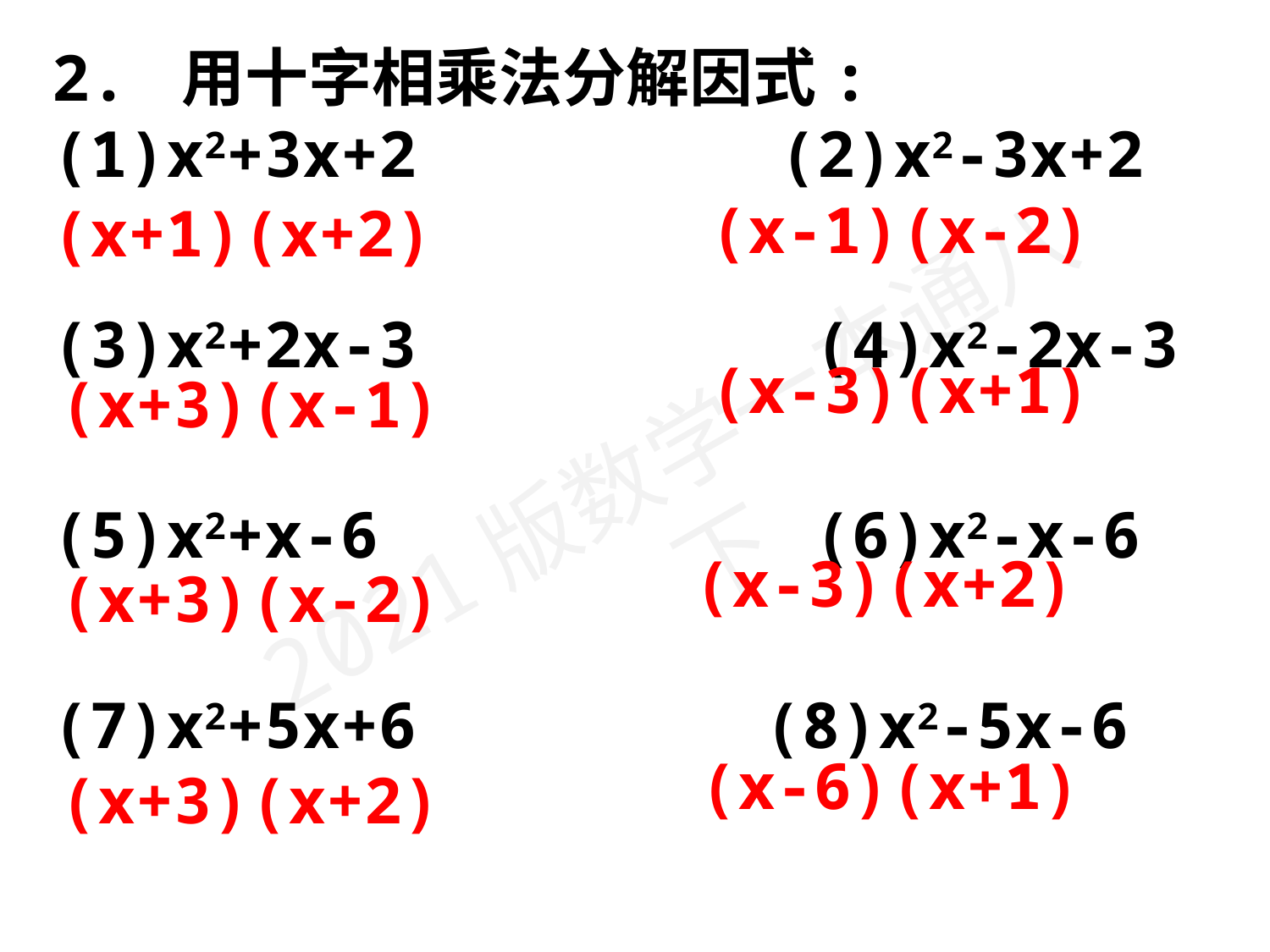

2. 用十字相乘法分解因式:
(1)x2+3x+2　　　　　 (2)x2-3x+2
(3)x2+2x-3　　　　  	(4)x2-2x-3
(5)x2+x-6　　　　　 	(6)x2-x-6
(7)x2+5x+6　　　　　(8)x2-5x-6
(x-1)(x-2)
(x+1)(x+2)
(x-3)(x+1)
(x+3)(x-1)
(x-3)(x+2)
(x+3)(x-2)
(x-6)(x+1)
(x+3)(x+2)